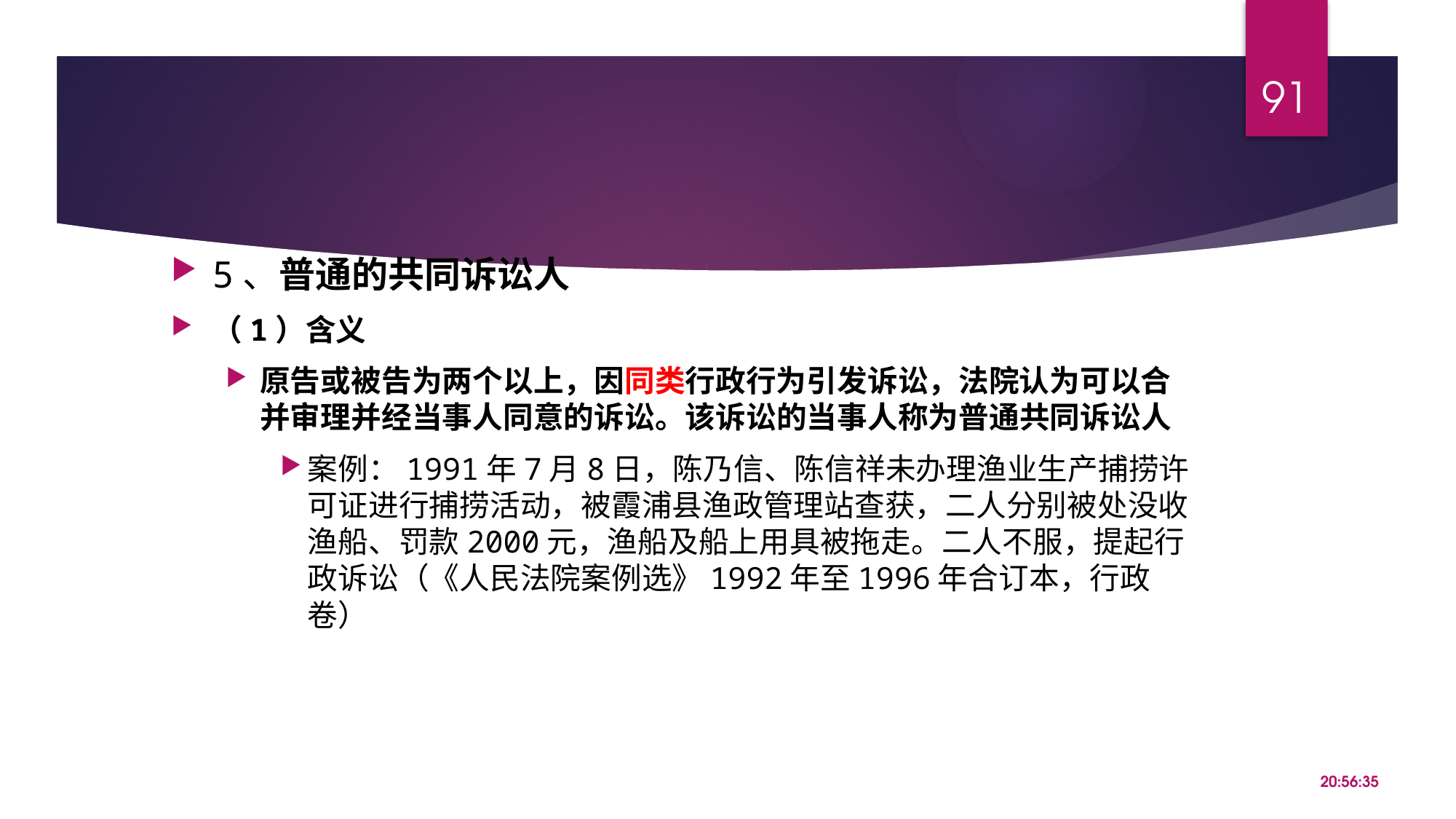

91
#
5、普通的共同诉讼人
（1）含义
原告或被告为两个以上，因同类行政行为引发诉讼，法院认为可以合并审理并经当事人同意的诉讼。该诉讼的当事人称为普通共同诉讼人
案例：1991年7月8日，陈乃信、陈信祥未办理渔业生产捕捞许可证进行捕捞活动，被霞浦县渔政管理站查获，二人分别被处没收渔船、罚款2000元，渔船及船上用具被拖走。二人不服，提起行政诉讼（《人民法院案例选》1992年至1996年合订本，行政卷）

20:56:35